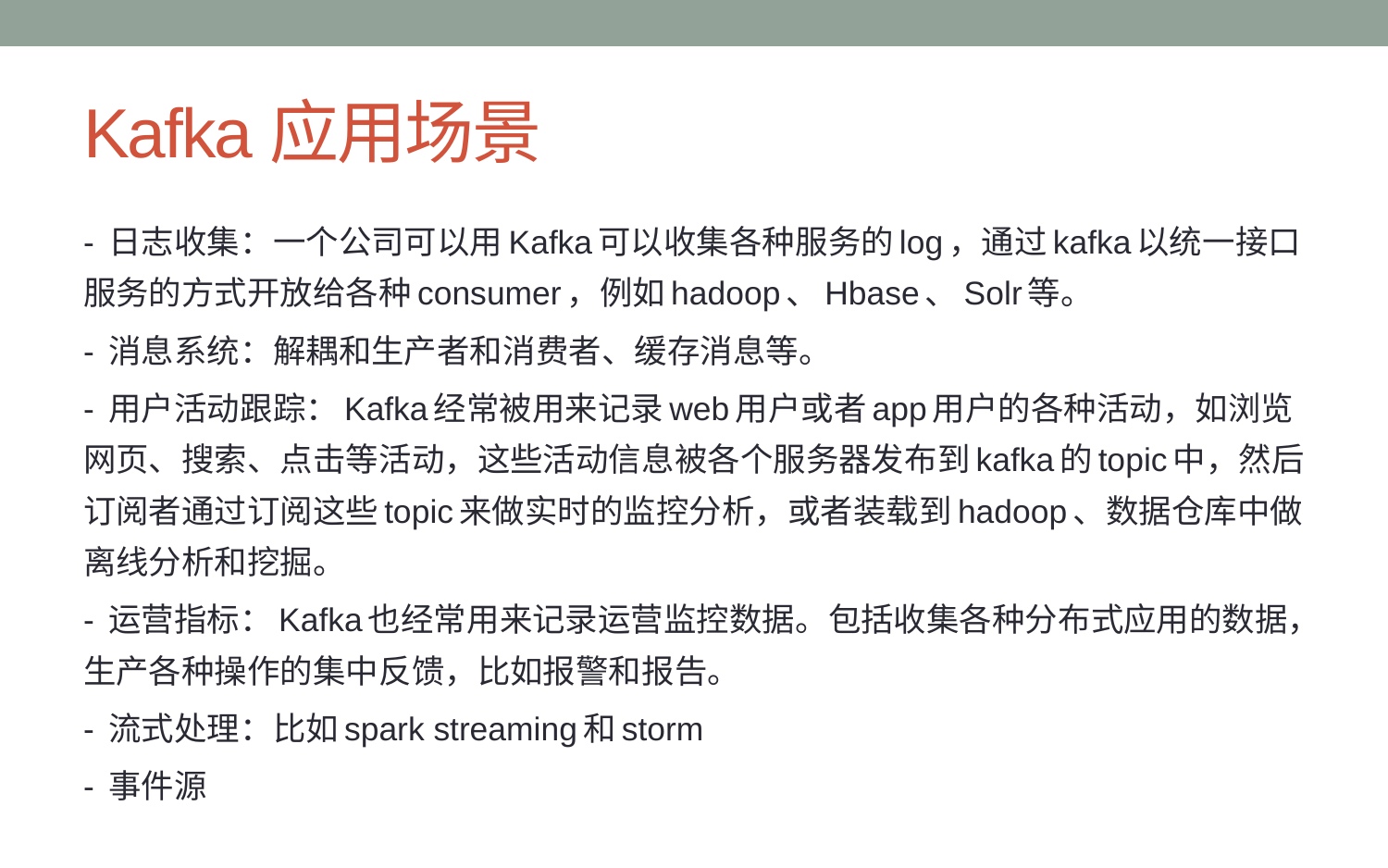

# Kafka应用场景
- 日志收集：一个公司可以用Kafka可以收集各种服务的log，通过kafka以统一接口服务的方式开放给各种consumer，例如hadoop、Hbase、Solr等。
- 消息系统：解耦和生产者和消费者、缓存消息等。
- 用户活动跟踪：Kafka经常被用来记录web用户或者app用户的各种活动，如浏览网页、搜索、点击等活动，这些活动信息被各个服务器发布到kafka的topic中，然后订阅者通过订阅这些topic来做实时的监控分析，或者装载到hadoop、数据仓库中做离线分析和挖掘。
- 运营指标：Kafka也经常用来记录运营监控数据。包括收集各种分布式应用的数据，生产各种操作的集中反馈，比如报警和报告。
- 流式处理：比如spark streaming和storm
- 事件源